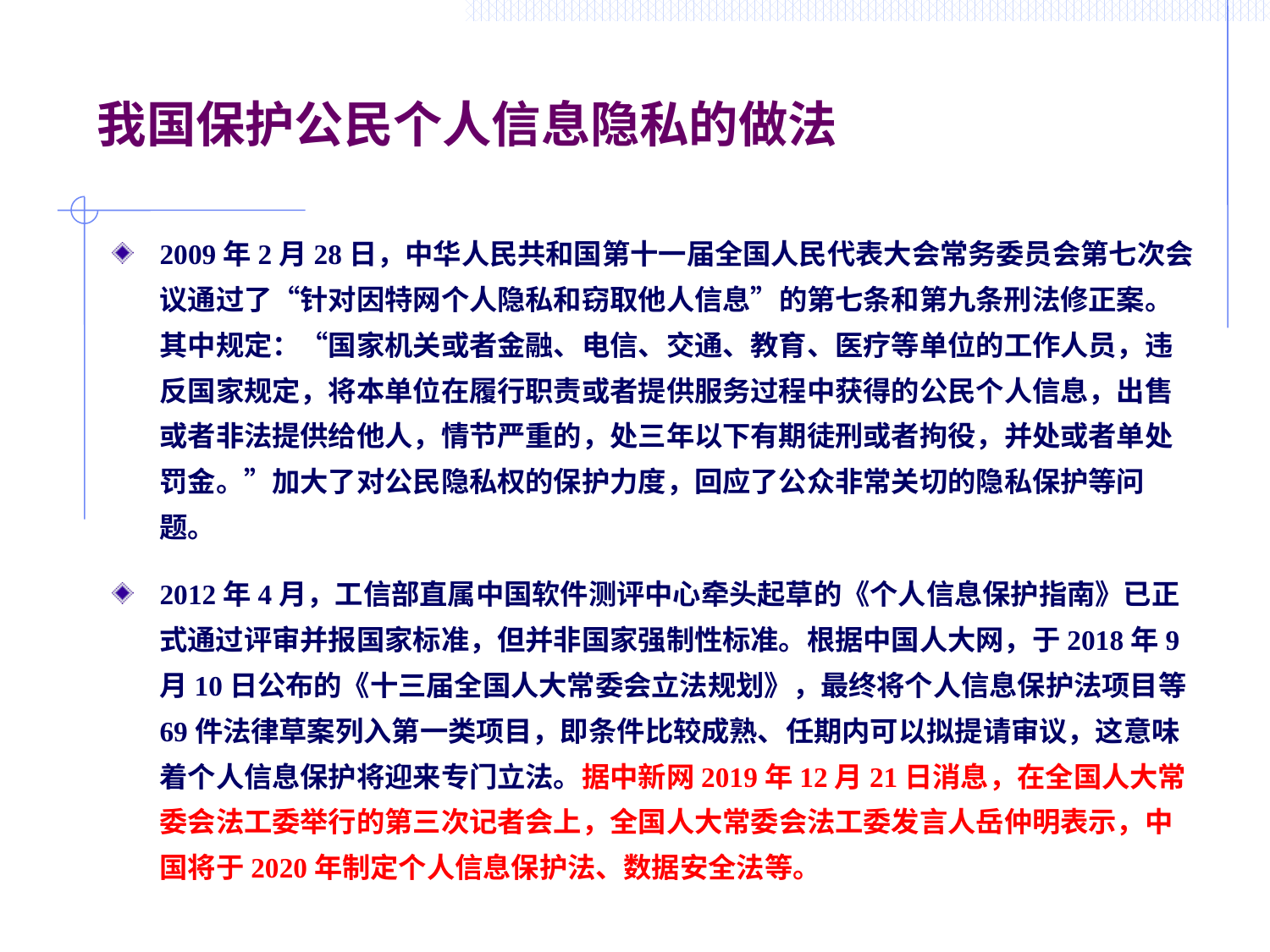

# 我国保护公民个人信息隐私的做法
2009年2月28日，中华人民共和国第十一届全国人民代表大会常务委员会第七次会议通过了“针对因特网个人隐私和窃取他人信息”的第七条和第九条刑法修正案。其中规定：“国家机关或者金融、电信、交通、教育、医疗等单位的工作人员，违反国家规定，将本单位在履行职责或者提供服务过程中获得的公民个人信息，出售或者非法提供给他人，情节严重的，处三年以下有期徒刑或者拘役，并处或者单处罚金。”加大了对公民隐私权的保护力度，回应了公众非常关切的隐私保护等问题。
2012年4月，工信部直属中国软件测评中心牵头起草的《个人信息保护指南》已正式通过评审并报国家标准，但并非国家强制性标准。根据中国人大网，于2018年9月10日公布的《十三届全国人大常委会立法规划》，最终将个人信息保护法项目等69件法律草案列入第一类项目，即条件比较成熟、任期内可以拟提请审议，这意味着个人信息保护将迎来专门立法。据中新网2019年12月21日消息，在全国人大常委会法工委举行的第三次记者会上，全国人大常委会法工委发言人岳仲明表示，中国将于2020年制定个人信息保护法、数据安全法等。